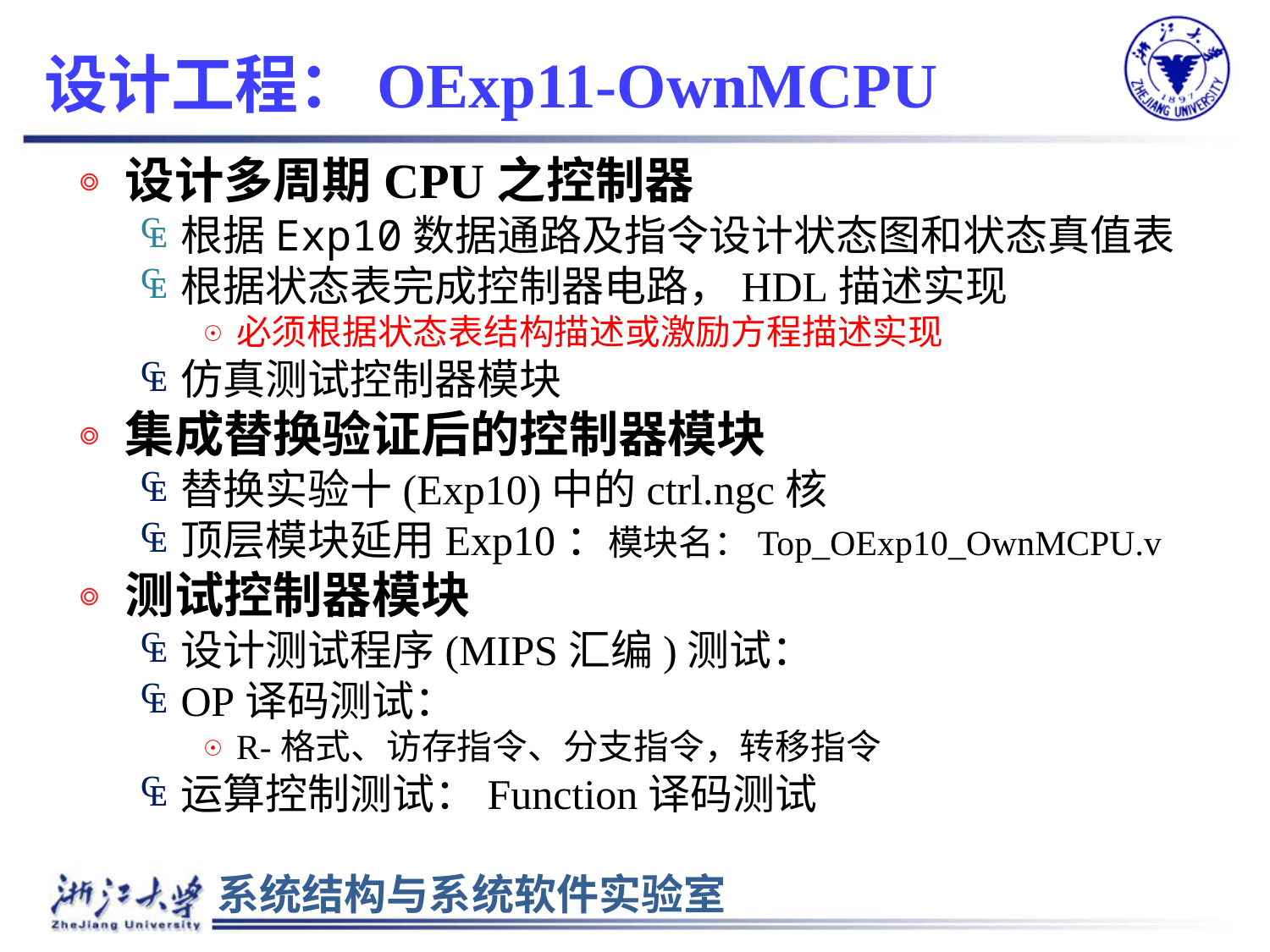

# 设计工程：OExp11-OwnMCPU
设计多周期CPU之控制器
根据Exp10数据通路及指令设计状态图和状态真值表
根据状态表完成控制器电路，HDL描述实现
必须根据状态表结构描述或激励方程描述实现
仿真测试控制器模块
集成替换验证后的控制器模块
替换实验十(Exp10)中的ctrl.ngc核
顶层模块延用Exp10：模块名：Top_OExp10_OwnMCPU.v
测试控制器模块
设计测试程序(MIPS汇编)测试：
OP译码测试：
R-格式、访存指令、分支指令，转移指令
运算控制测试：Function译码测试